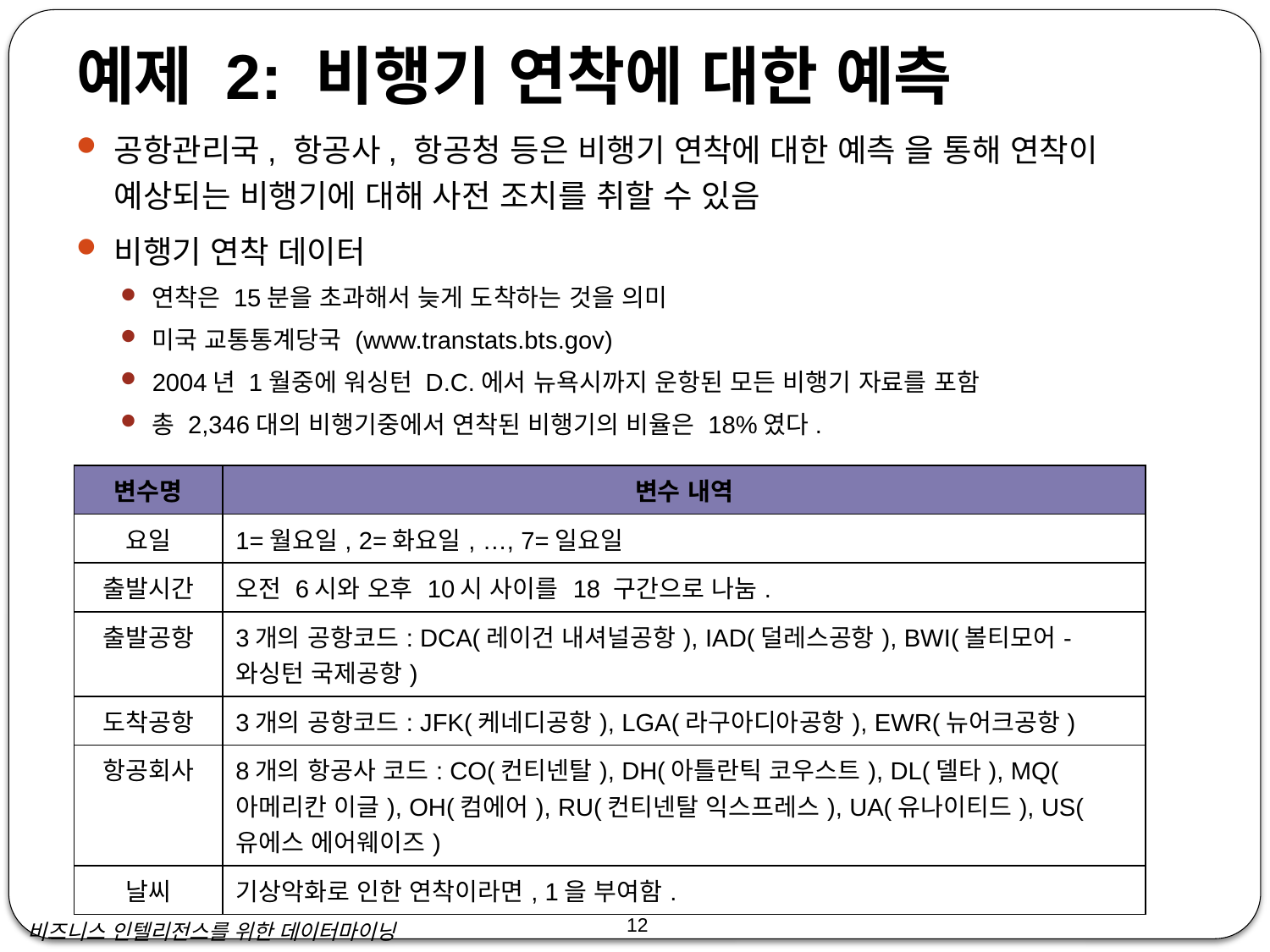

예제 2: 비행기 연착에 대한 예측
공항관리국, 항공사, 항공청 등은 비행기 연착에 대한 예측 을 통해 연착이 예상되는 비행기에 대해 사전 조치를 취할 수 있음
비행기 연착 데이터
연착은 15분을 초과해서 늦게 도착하는 것을 의미
미국 교통통계당국 (www.transtats.bts.gov)
2004년 1월중에 워싱턴 D.C.에서 뉴욕시까지 운항된 모든 비행기 자료를 포함
총 2,346대의 비행기중에서 연착된 비행기의 비율은 18%였다.
| 변수명 | 변수 내역 |
| --- | --- |
| 요일 | 1=월요일, 2=화요일, …, 7=일요일 |
| 출발시간 | 오전 6시와 오후 10시 사이를 18 구간으로 나눔. |
| 출발공항 | 3개의 공항코드: DCA(레이건 내셔널공항), IAD(덜레스공항), BWI(볼티모어-와싱턴 국제공항) |
| 도착공항 | 3개의 공항코드: JFK(케네디공항), LGA(라구아디아공항), EWR(뉴어크공항) |
| 항공회사 | 8개의 항공사 코드: CO(컨티넨탈), DH(아틀란틱 코우스트), DL(델타), MQ(아메리칸 이글), OH(컴에어), RU(컨티넨탈 익스프레스), UA(유나이티드), US(유에스 에어웨이즈) |
| 날씨 | 기상악화로 인한 연착이라면, 1을 부여함. |
12